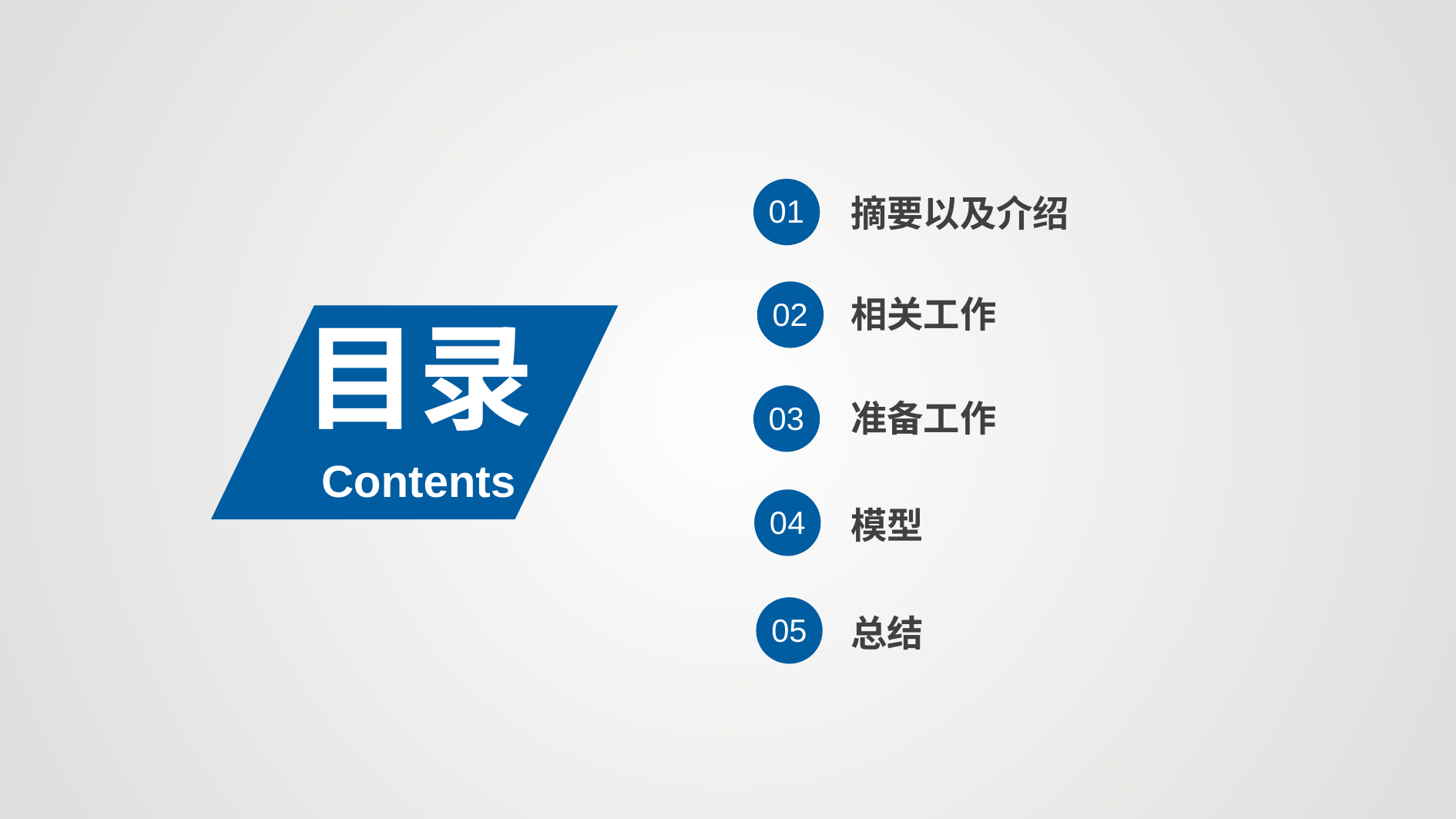

01
摘要以及介绍

02
相关工作

目录
Contents

03
准备工作

04
模型

05
总结